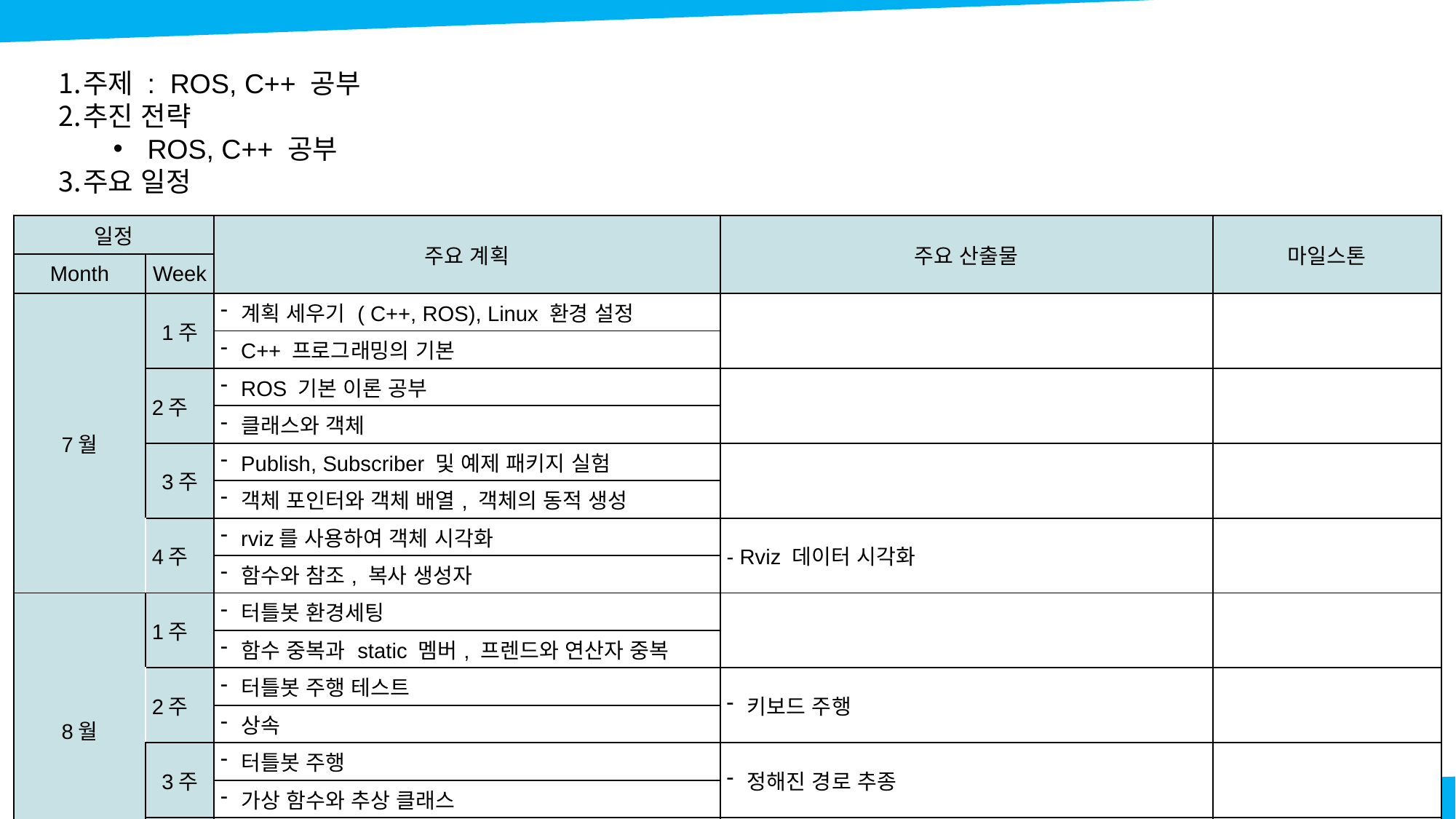

주제 :  ROS, C++ 공부
추진 전략
ROS, C++ 공부
주요 일정

| 일정 |  | 주요 계획 | 주요 산출물 | 마일스톤 |
| --- | --- | --- | --- | --- |
| Month | Week |  |  |  |
| 7월 | 1주 | 계획 세우기 ( C++, ROS), Linux 환경 설정 |  |  |
|  |  | C++ 프로그래밍의 기본 |  |  |
|  | 2주 | ROS 기본 이론 공부 |  |  |
|  |  | 클래스와 객체 |  |  |
|  | 3주 | Publish, Subscriber 및 예제 패키지 실험 |  |  |
|  |  | 객체 포인터와 객체 배열, 객체의 동적 생성 |  |  |
|  | 4주 | rviz를 사용하여 객체 시각화 | - Rviz 데이터 시각화 |  |
|  |  | 함수와 참조, 복사 생성자 |  |  |
| 8월 | 1주 | 터틀봇 환경세팅 |  |  |
|  |  | 함수 중복과 static 멤버, 프렌드와 연산자 중복 |  |  |
|  | 2주 | 터틀봇 주행 테스트 | 키보드 주행 |  |
|  |  | 상속 |  |  |
|  | 3주 | 터틀봇 주행 | 정해진 경로 추종 |  |
|  |  | 가상 함수와 추상 클래스 |  |  |
|  | 4주 | 터틀봇 정적 장애물 회피 | 장애물 회피 |  |